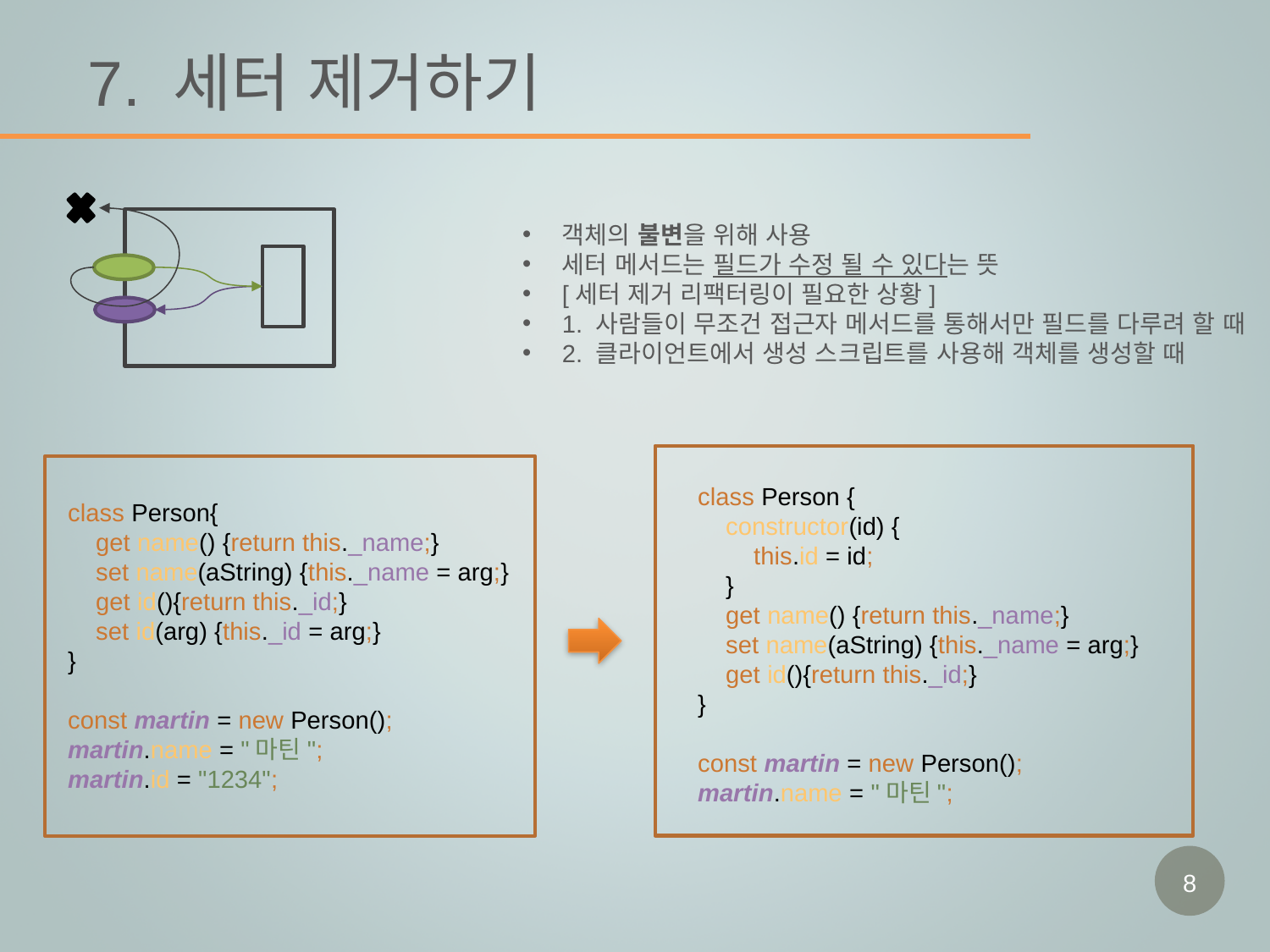

# 7. 세터 제거하기
객체의 불변을 위해 사용
세터 메서드는 필드가 수정 될 수 있다는 뜻
[세터 제거 리팩터링이 필요한 상황]
1. 사람들이 무조건 접근자 메서드를 통해서만 필드를 다루려 할 때
2. 클라이언트에서 생성 스크립트를 사용해 객체를 생성할 때

class Person {
    constructor(id) {
        this.id = id;
    }
    get name() {return this._name;}
    set name(aString) {this._name = arg;}
    get id(){return this._id;}
}
const martin = new Person();
martin.name = "마틴";
class Person{
    get name() {return this._name;}
    set name(aString) {this._name = arg;}
    get id(){return this._id;}
    set id(arg) {this._id = arg;}
}
const martin = new Person();
martin.name = "마틴";
martin.id = "1234";